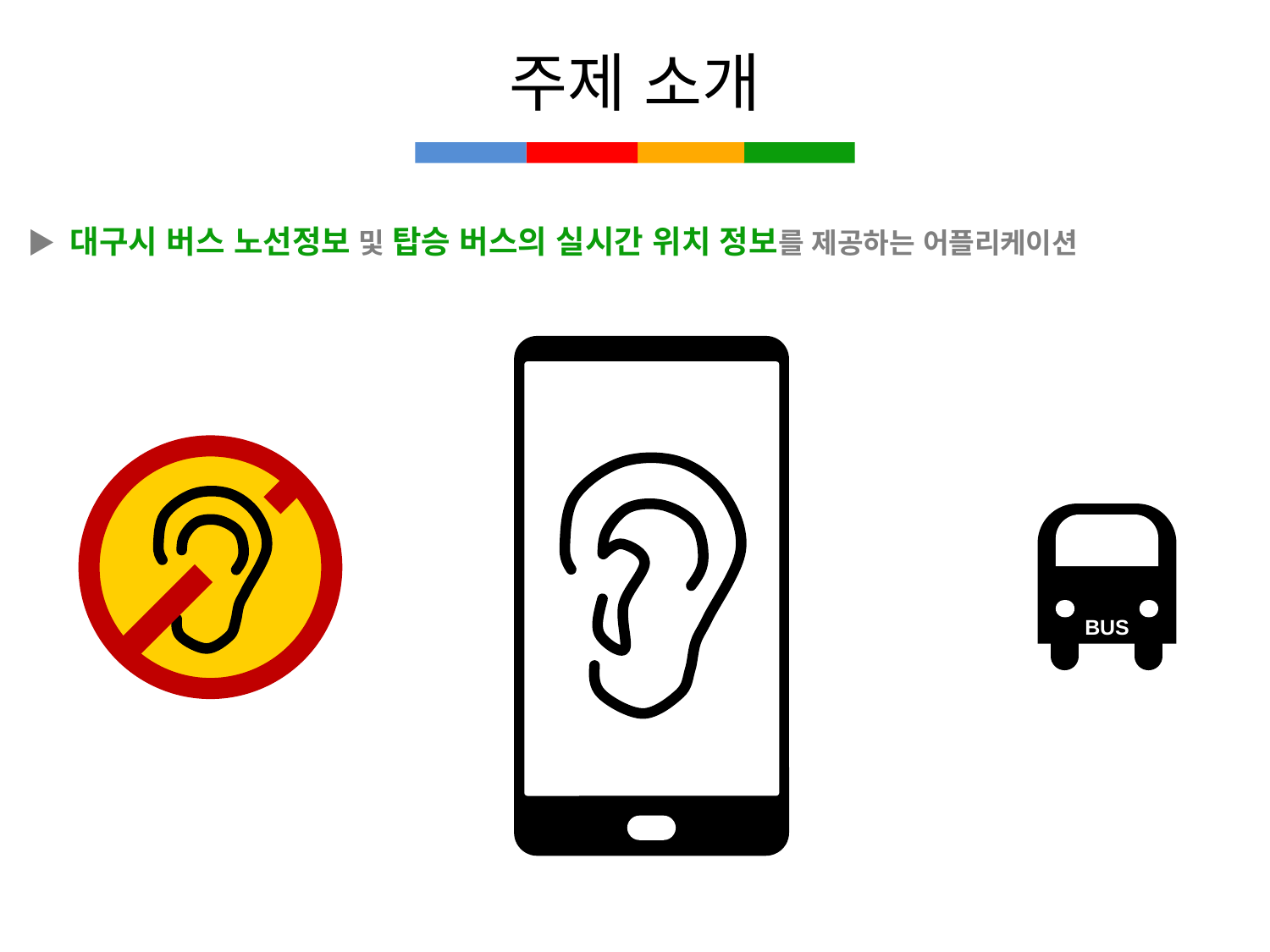

주제 소개
▶ 대구시 버스 노선정보 및 탑승 버스의 실시간 위치 정보를 제공하는 어플리케이션

BUS